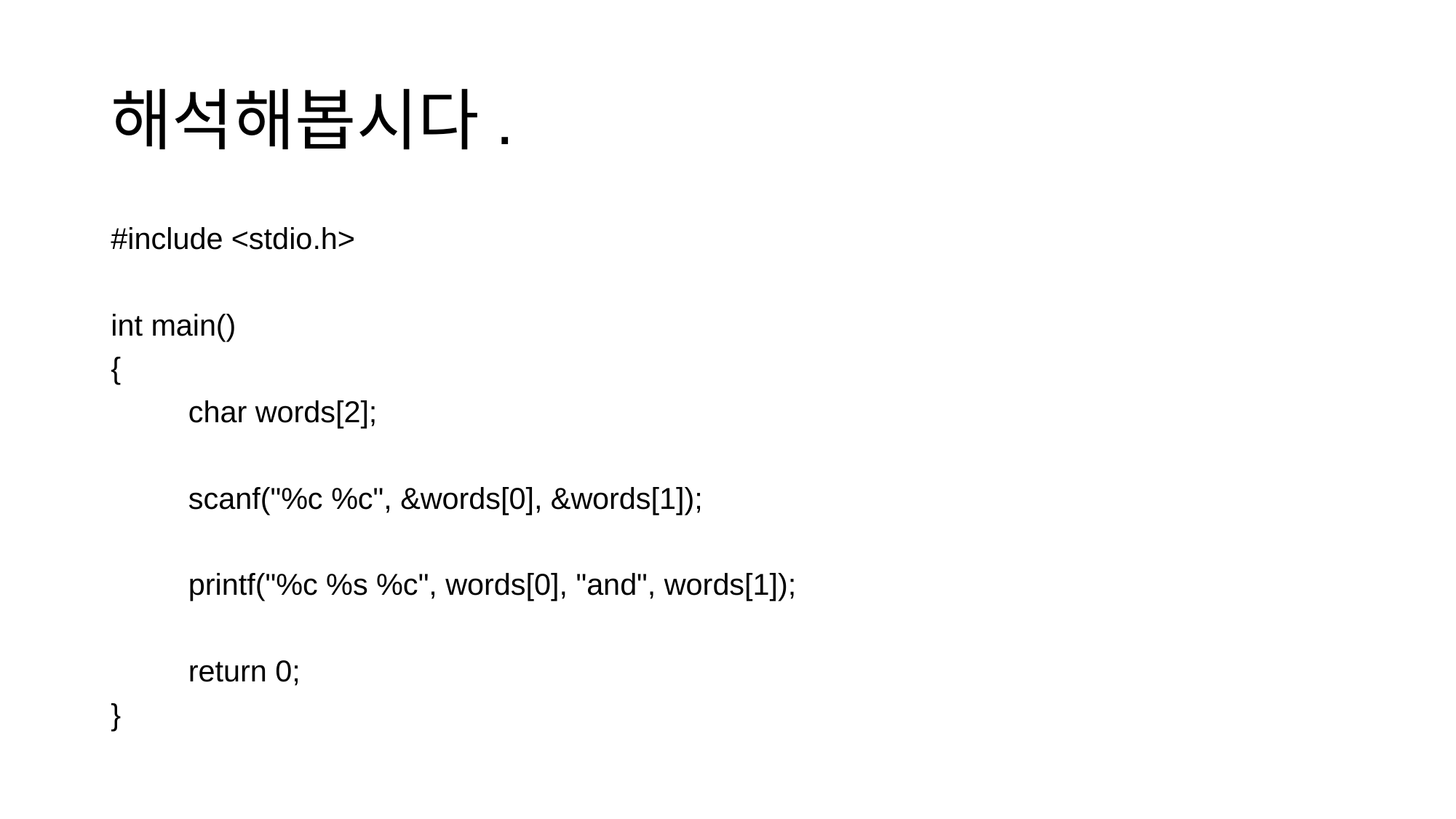

# 해석해봅시다.
#include <stdio.h>

int main()
{
	char words[2];

	scanf("%c %c", &words[0], &words[1]);

	printf("%c %s %c", words[0], "and", words[1]);

	return 0;
}